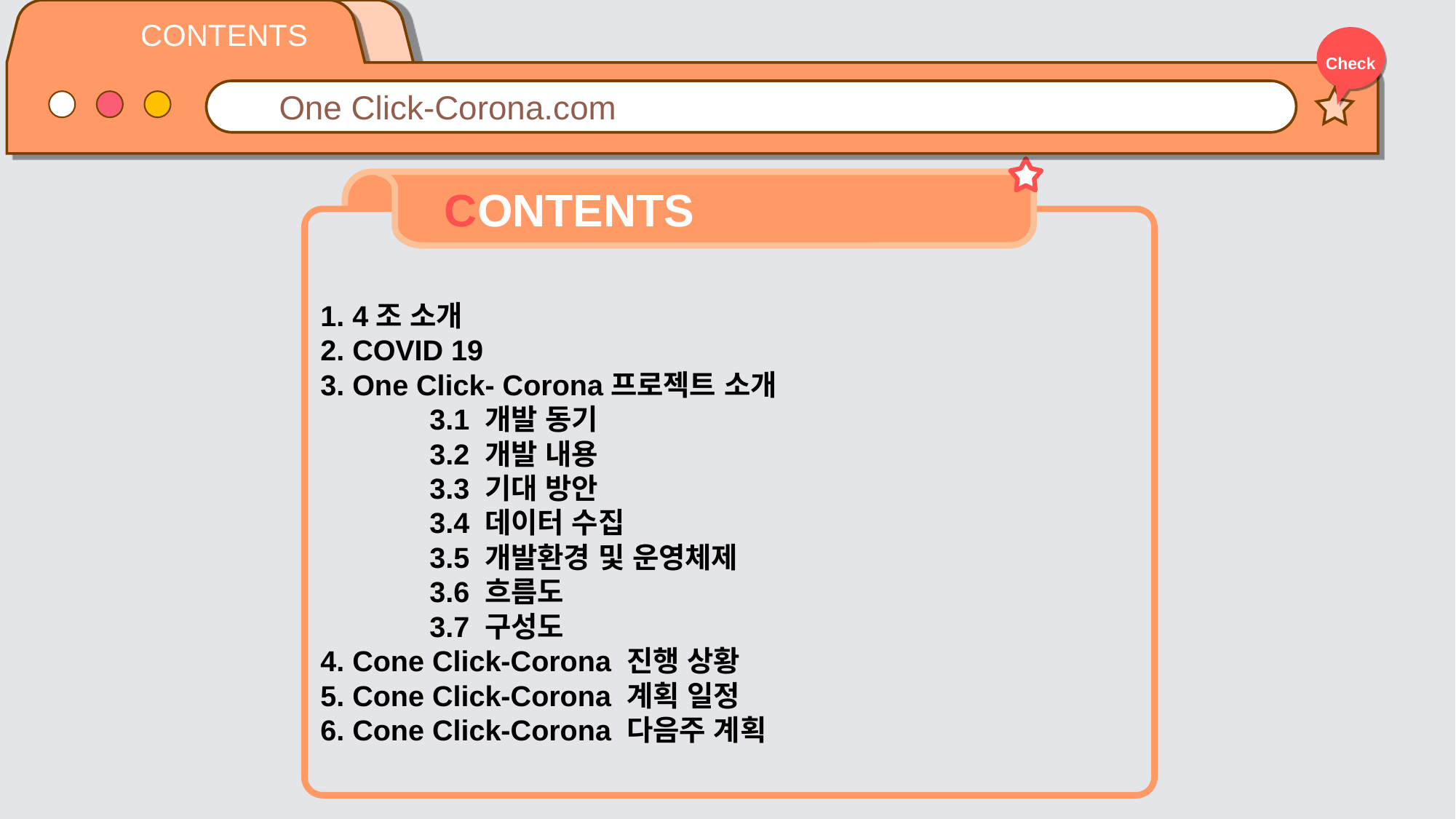

CONTENTS
Check
One Click-Corona.com

CONTENTS

1. 4조 소개
2. COVID 19
3. One Click- Corona프로젝트 소개
	3.1 개발 동기
	3.2 개발 내용
	3.3 기대 방안
	3.4 데이터 수집
	3.5 개발환경 및 운영체제
	3.6 흐름도
	3.7 구성도
4. Cone Click-Corona 진행 상황
5. Cone Click-Corona 계획 일정
6. Cone Click-Corona 다음주 계획